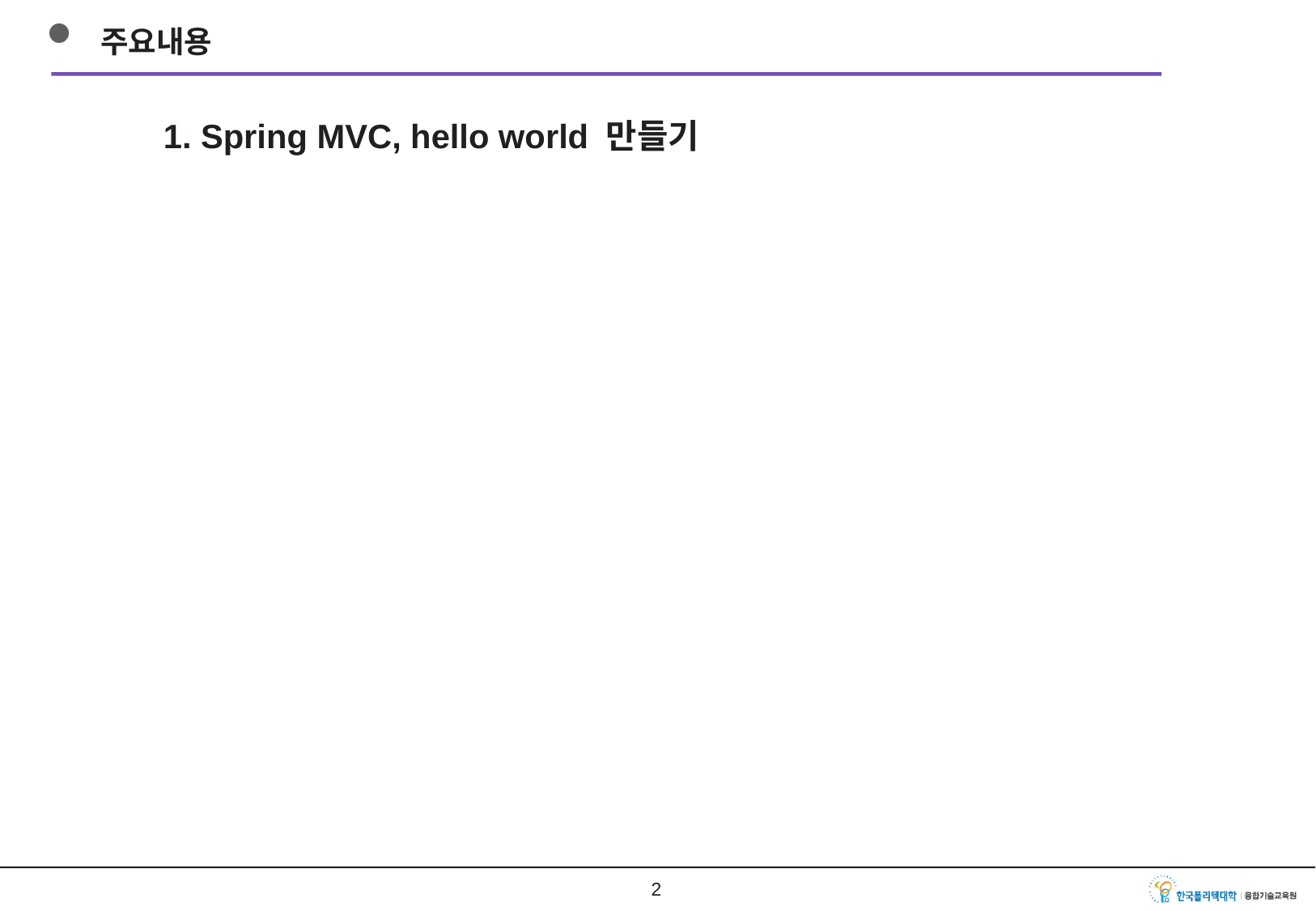

주요내용
1. Spring MVC, hello world 만들기

2